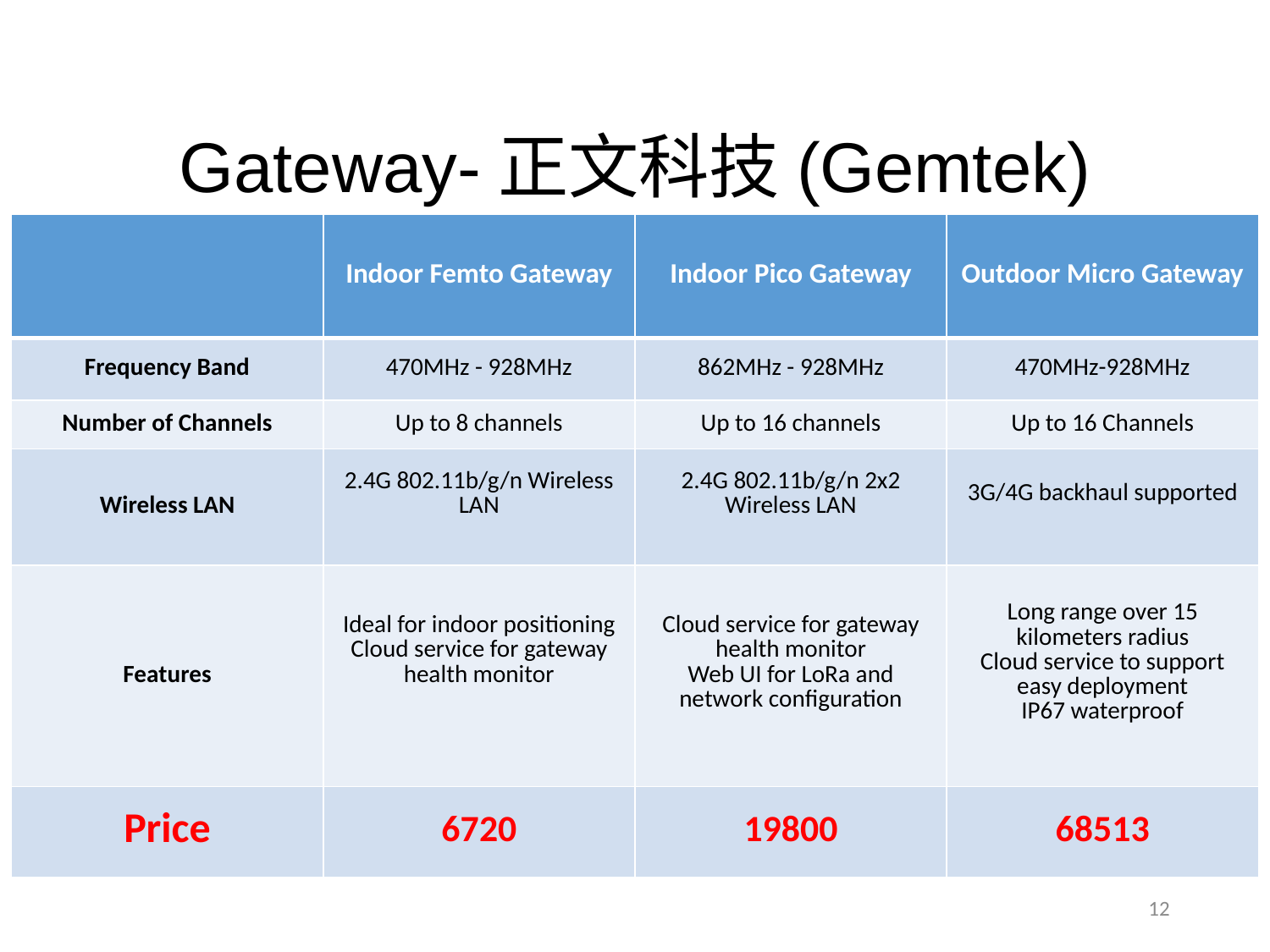

# Gateway-正文科技(Gemtek)
|  | Indoor Femto Gateway | Indoor Pico Gateway | Outdoor Micro Gateway |
| --- | --- | --- | --- |
| Frequency Band | 470MHz - 928MHz | 862MHz - 928MHz | 470MHz-928MHz |
| Number of Channels | Up to 8 channels | Up to 16 channels | Up to 16 Channels |
| Wireless LAN | 2.4G 802.11b/g/n Wireless LAN | 2.4G 802.11b/g/n 2x2 Wireless LAN | 3G/4G backhaul supported |
| Features | Ideal for indoor positioning Cloud service for gateway health monitor | Cloud service for gateway health monitor Web UI for LoRa and network configuration | Long range over 15 kilometers radius Cloud service to support easy deployment IP67 waterproof |
| Price | 6720 | 19800 | 68513 |
12